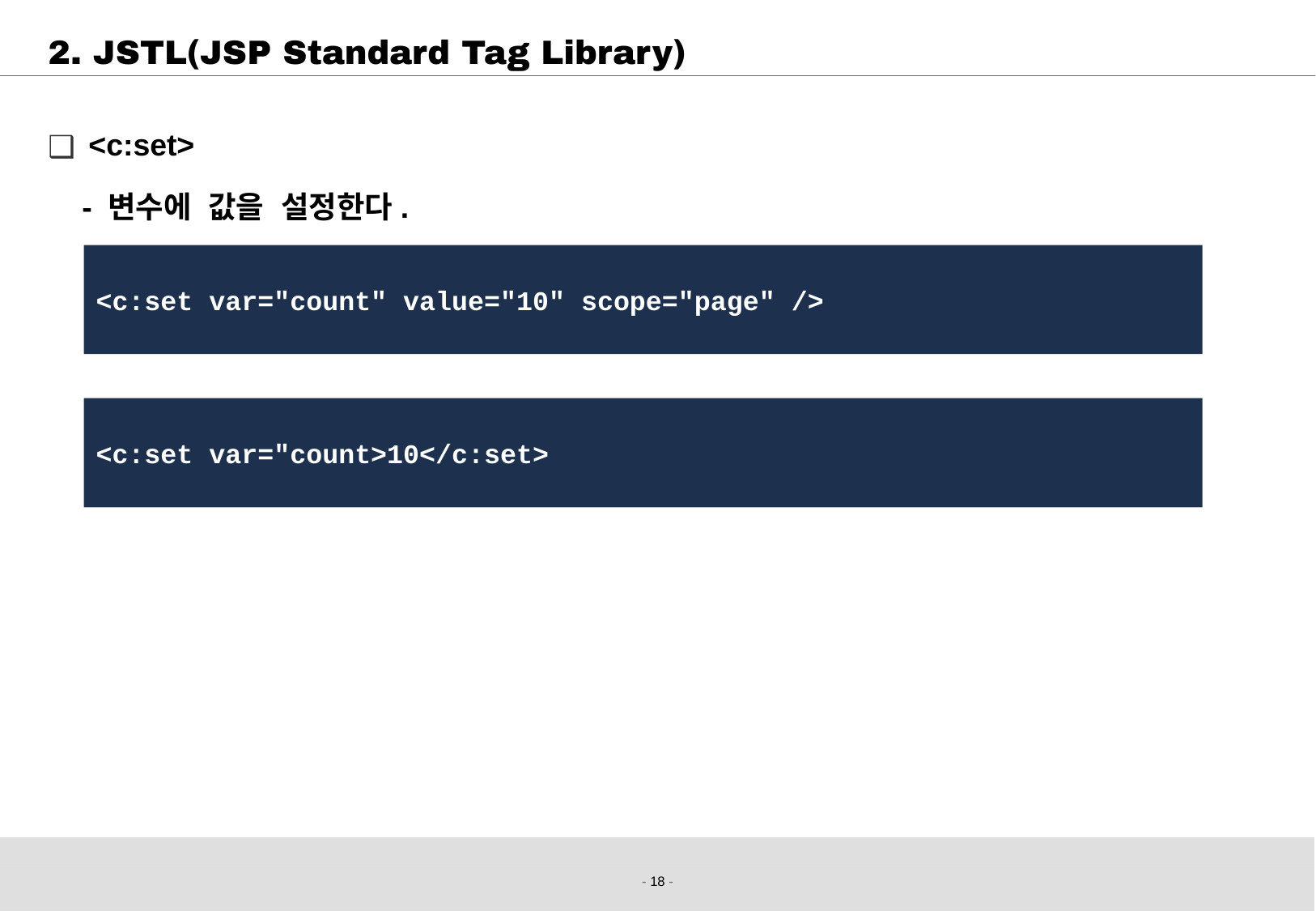

# 2. JSTL(JSP Standard Tag Library)
<c:set>
    - 변수에  값을  설정한다.

<c:set var="count" value="10" scope="page" />

<c:set var="count>10</c:set>